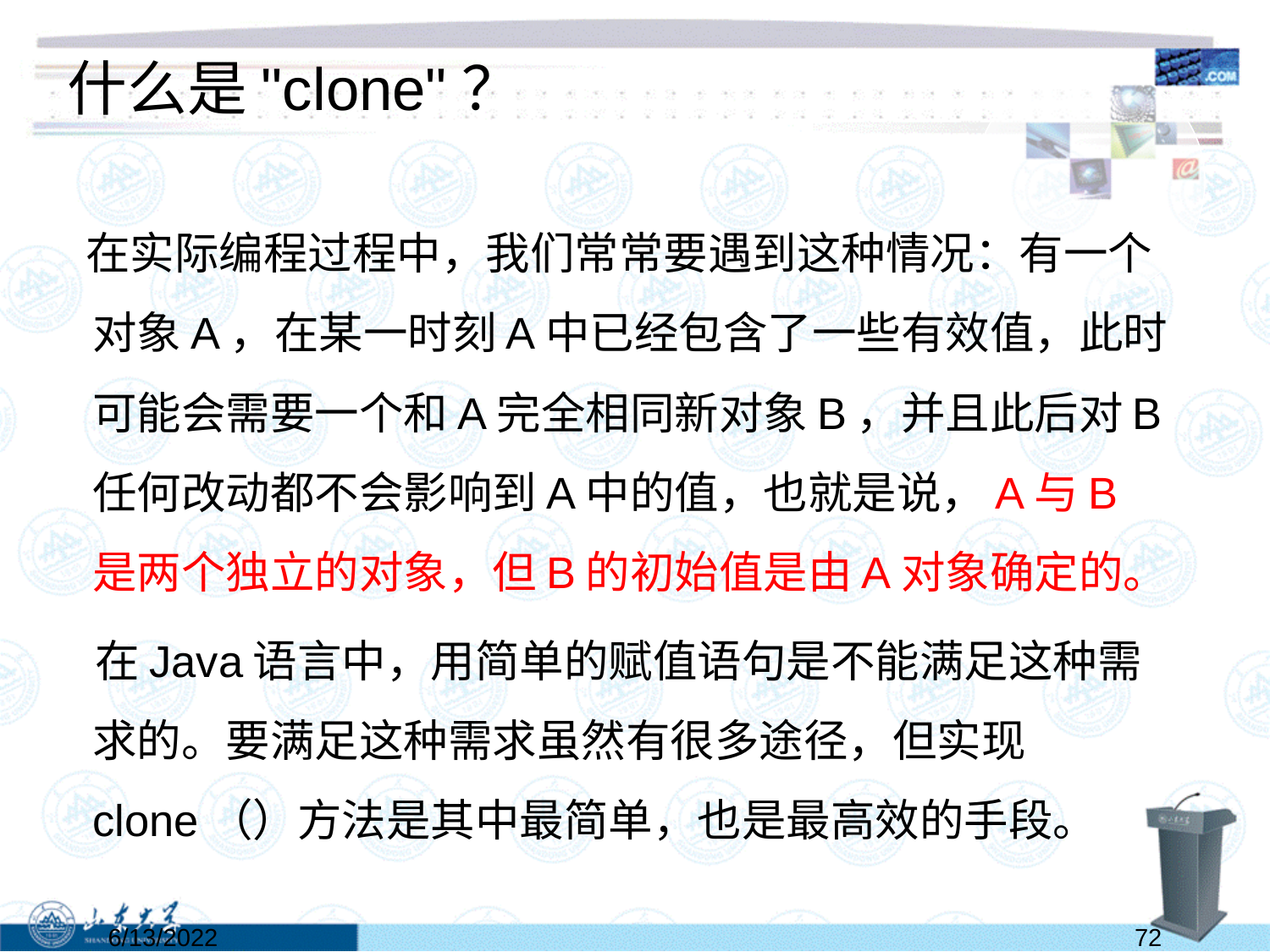

# 什么是"clone"？
   在实际编程过程中，我们常常要遇到这种情况：有一个对象A，在某一时刻A中已经包含了一些有效值，此时可能会需要一个和A完全相同新对象B，并且此后对B任何改动都不会影响到A中的值，也就是说，A与B是两个独立的对象，但B的初始值是由A对象确定的。
    在Java语言中，用简单的赋值语句是不能满足这种需求的。要满足这种需求虽然有很多途径，但实现clone（）方法是其中最简单，也是最高效的手段。
6/13/2022
72